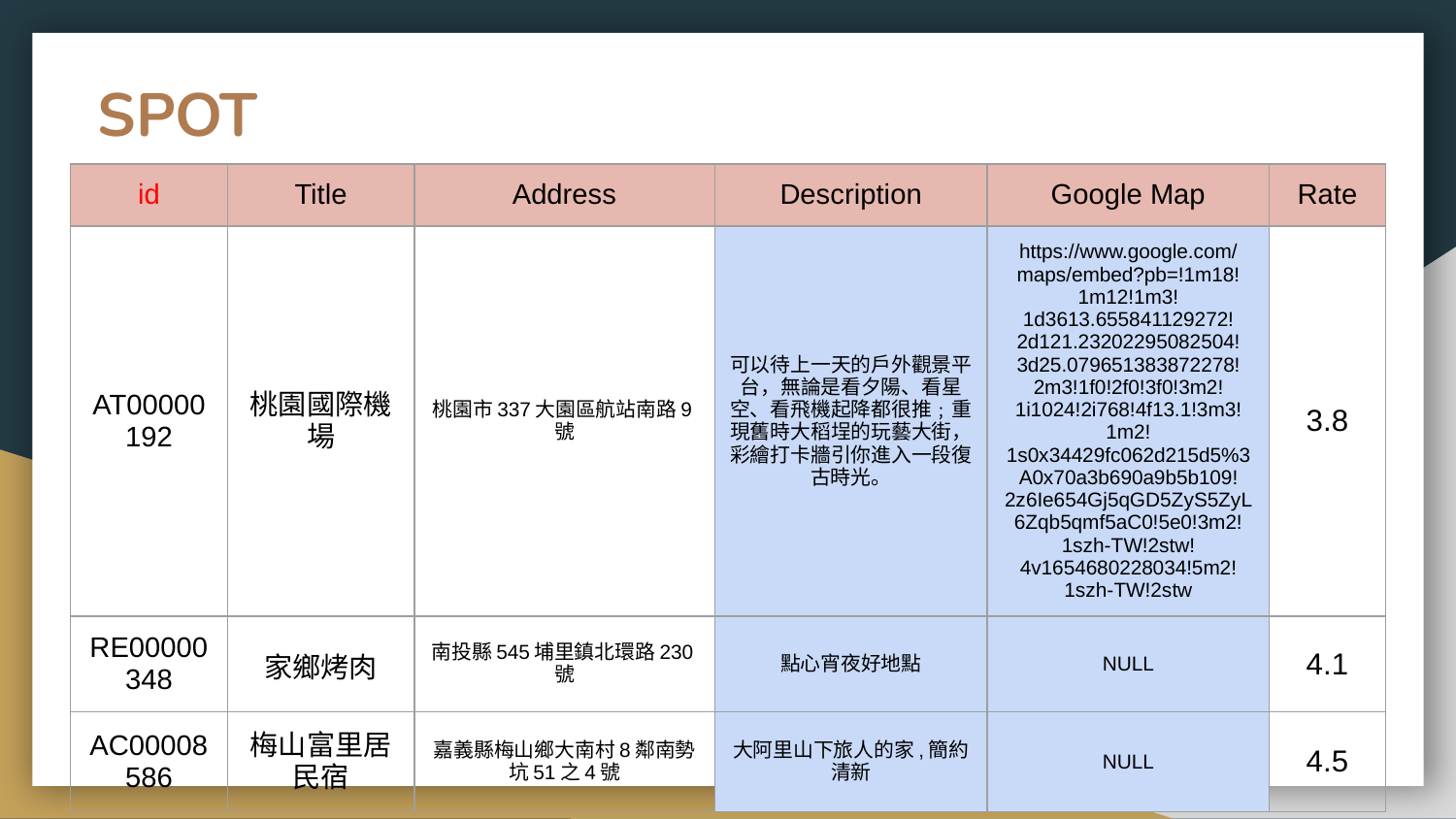

# SPOT
| id | Title | Address | Description | Google Map | Rate |
| --- | --- | --- | --- | --- | --- |
| AT00000192 | 桃園國際機場 | 桃園市337大園區航站南路9號 | 可以待上一天的戶外觀景平台，無論是看夕陽、看星空、看飛機起降都很推﹔重現舊時大稻埕的玩藝大街，彩繪打卡牆引你進入一段復古時光。 | https://www.google.com/maps/embed?pb=!1m18!1m12!1m3!1d3613.655841129272!2d121.23202295082504!3d25.079651383872278!2m3!1f0!2f0!3f0!3m2!1i1024!2i768!4f13.1!3m3!1m2!1s0x34429fc062d215d5%3A0x70a3b690a9b5b109!2z6Ie654Gj5qGD5ZyS5ZyL6Zqb5qmf5aC0!5e0!3m2!1szh-TW!2stw!4v1654680228034!5m2!1szh-TW!2stw | 3.8 |
| RE00000348 | 家鄉烤肉 | 南投縣545埔里鎮北環路230號 | 點心宵夜好地點 | NULL | 4.1 |
| AC00008586 | 梅山富里居民宿 | 嘉義縣梅山鄉大南村8鄰南勢坑51之4號 | 大阿里山下旅人的家,簡約清新 | NULL | 4.5 |